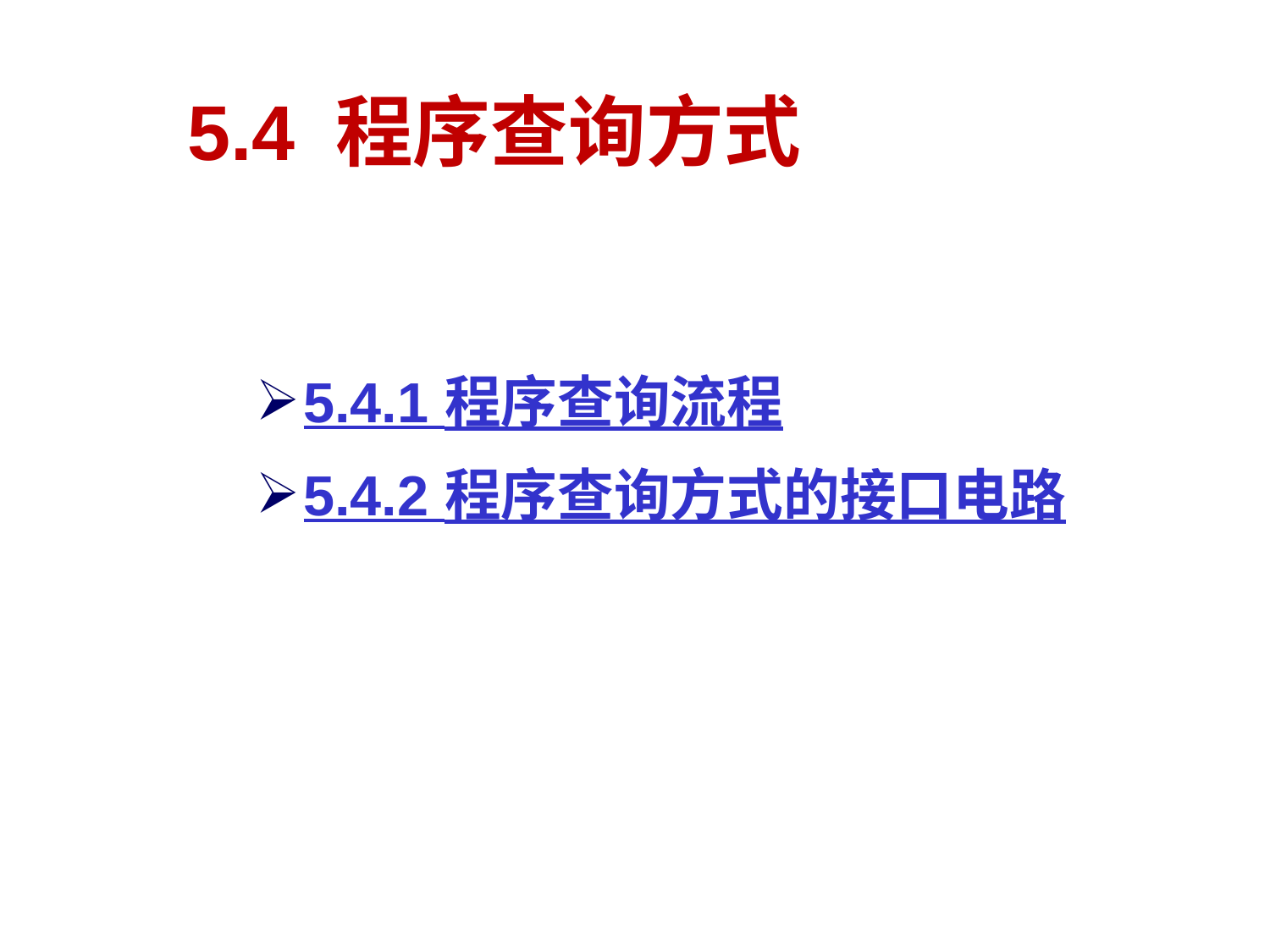

# 5.4 程序查询方式
5.4.1 程序查询流程
5.4.2 程序查询方式的接口电路